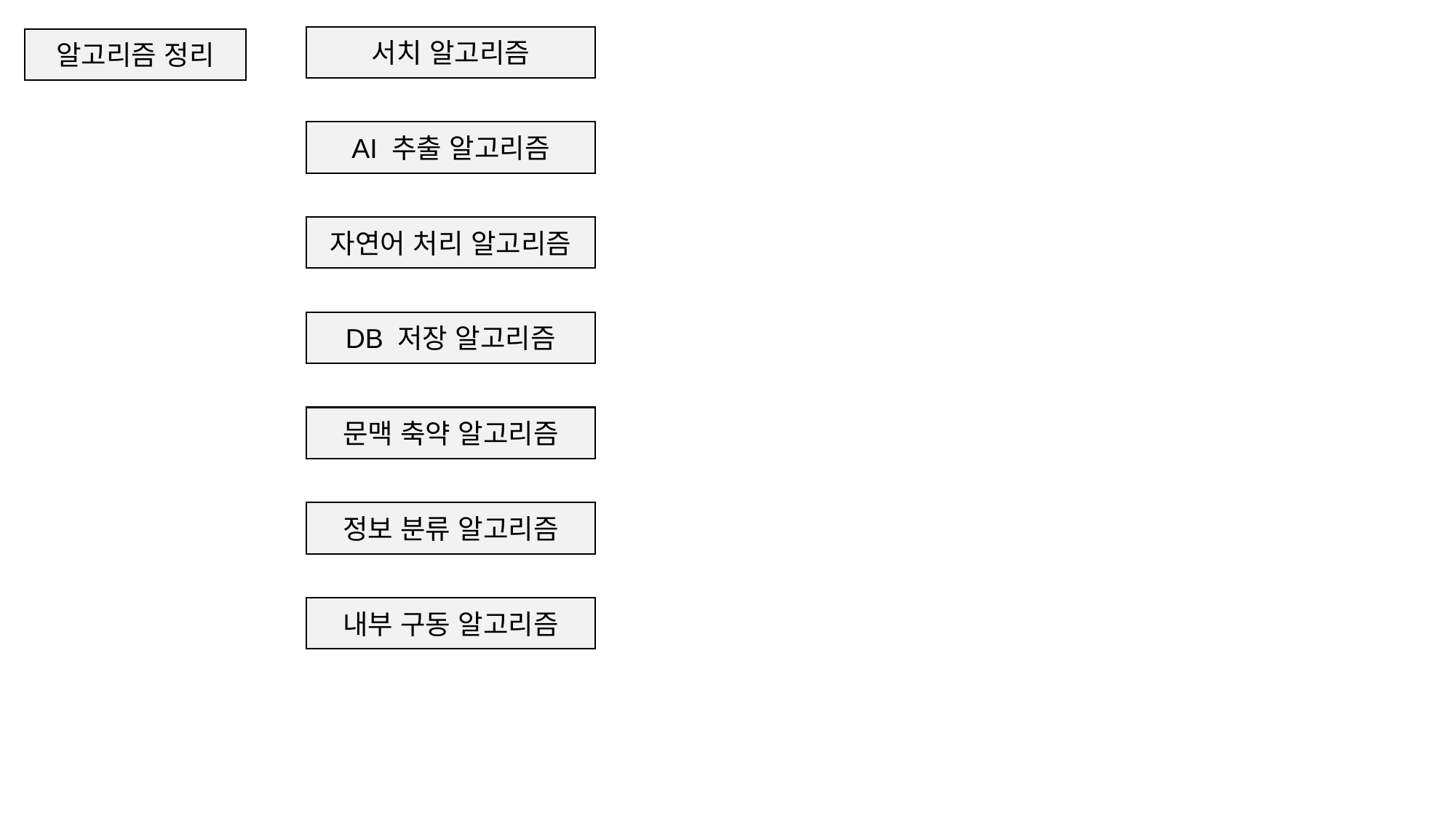

서치 알고리즘
알고리즘 정리
AI 추출 알고리즘
자연어 처리 알고리즘
DB 저장 알고리즘
문맥 축약 알고리즘
정보 분류 알고리즘
내부 구동 알고리즘